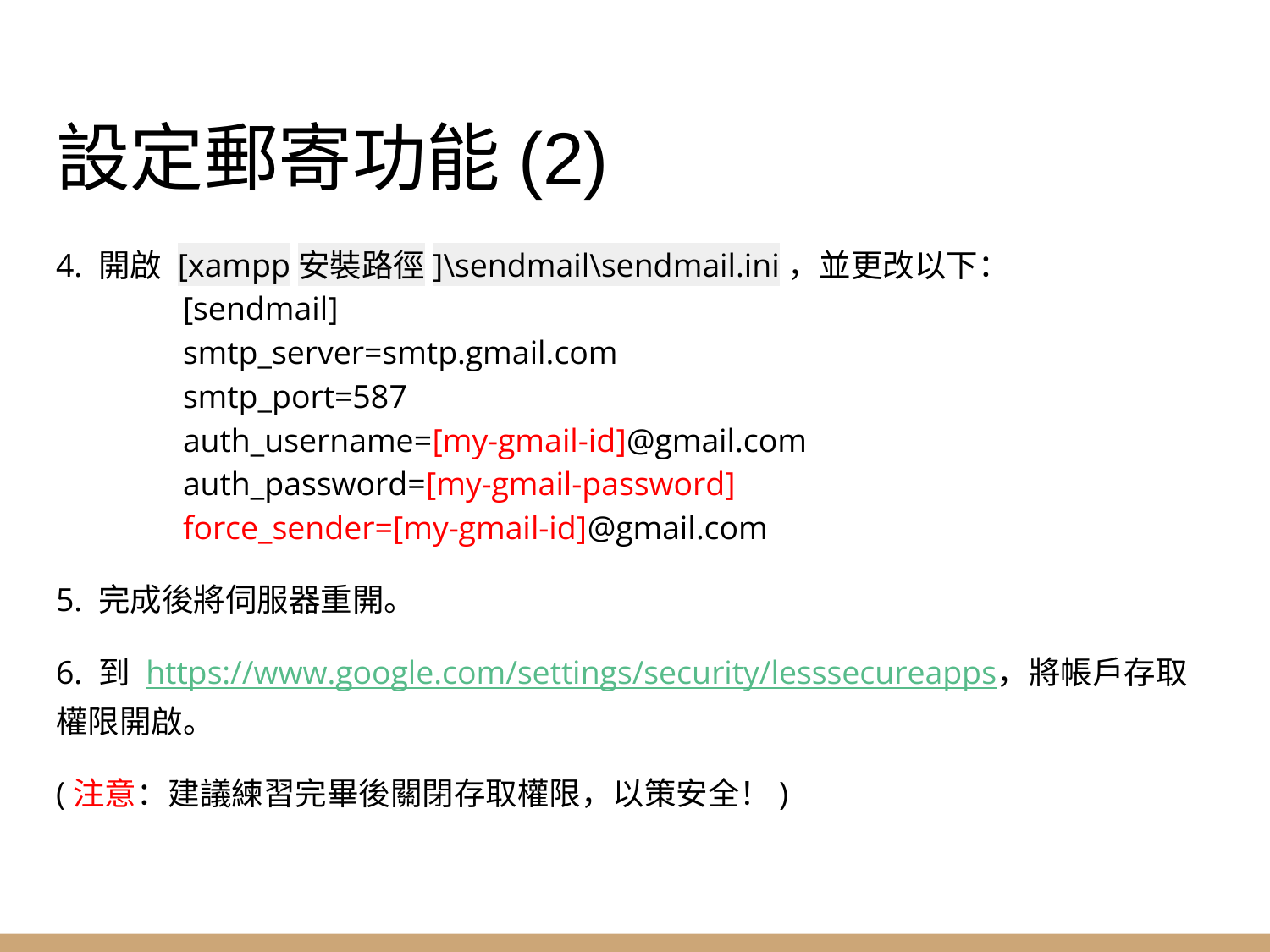

# 設定郵寄功能(2)
4. 開啟 [xampp安裝路徑]\sendmail\sendmail.ini，並更改以下：
	[sendmail]
	smtp_server=smtp.gmail.com
	smtp_port=587
	auth_username=[my-gmail-id]@gmail.com
	auth_password=[my-gmail-password]
	force_sender=[my-gmail-id]@gmail.com
5. 完成後將伺服器重開。
6. 到 https://www.google.com/settings/security/lesssecureapps，將帳戶存取權限開啟。
(注意：建議練習完畢後關閉存取權限，以策安全！)